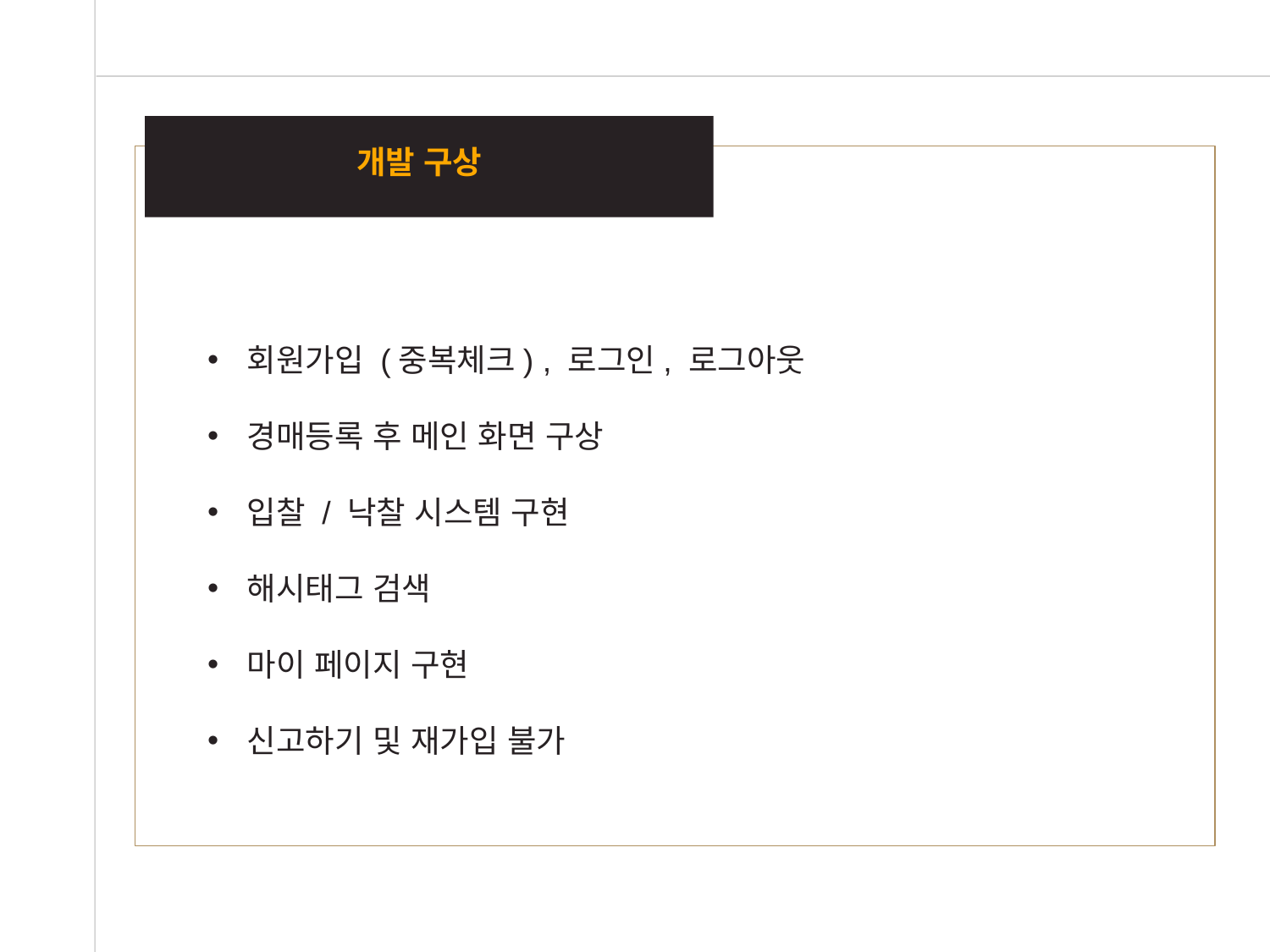

개발 구상

회원가입 (중복체크) , 로그인, 로그아웃
경매등록 후 메인 화면 구상
입찰 / 낙찰 시스템 구현
해시태그 검색
마이 페이지 구현
신고하기 및 재가입 불가